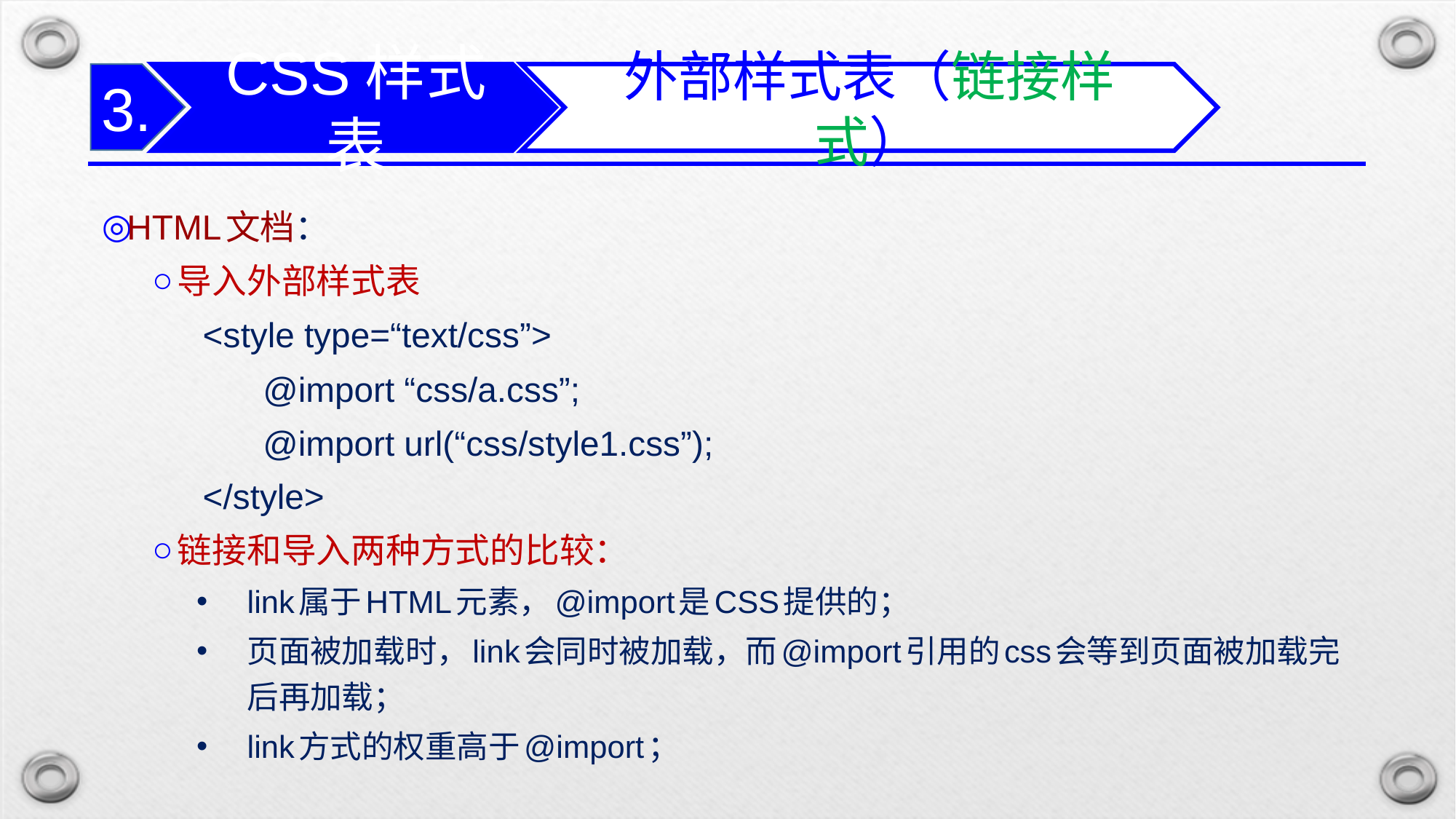

CSS样式表

3.
外部样式表（链接样式）
HTML文档：
导入外部样式表
<style type=“text/css”>
 @import “css/a.css”;
 @import url(“css/style1.css”);
</style>
链接和导入两种方式的比较：
link属于HTML元素，@import是CSS提供的；
页面被加载时，link会同时被加载，而@import引用的css会等到页面被加载完后再加载；
link方式的权重高于@import；